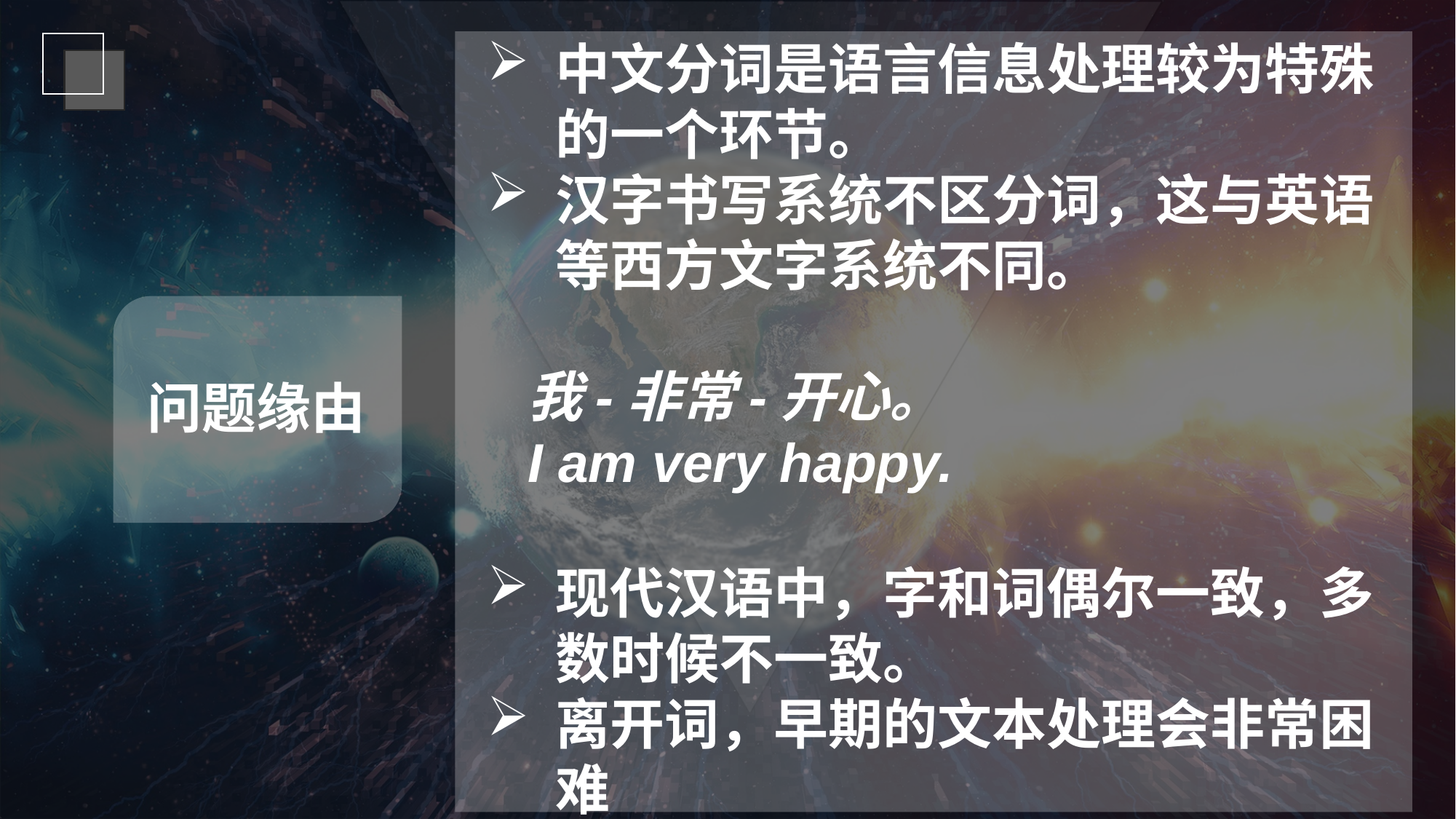

中文分词是语言信息处理较为特殊的一个环节。
汉字书写系统不区分词，这与英语等西方文字系统不同。

我-非常-开心。
I am very happy.

现代汉语中，字和词偶尔一致，多数时候不一致。
离开词，早期的文本处理会非常困难

问题缘由